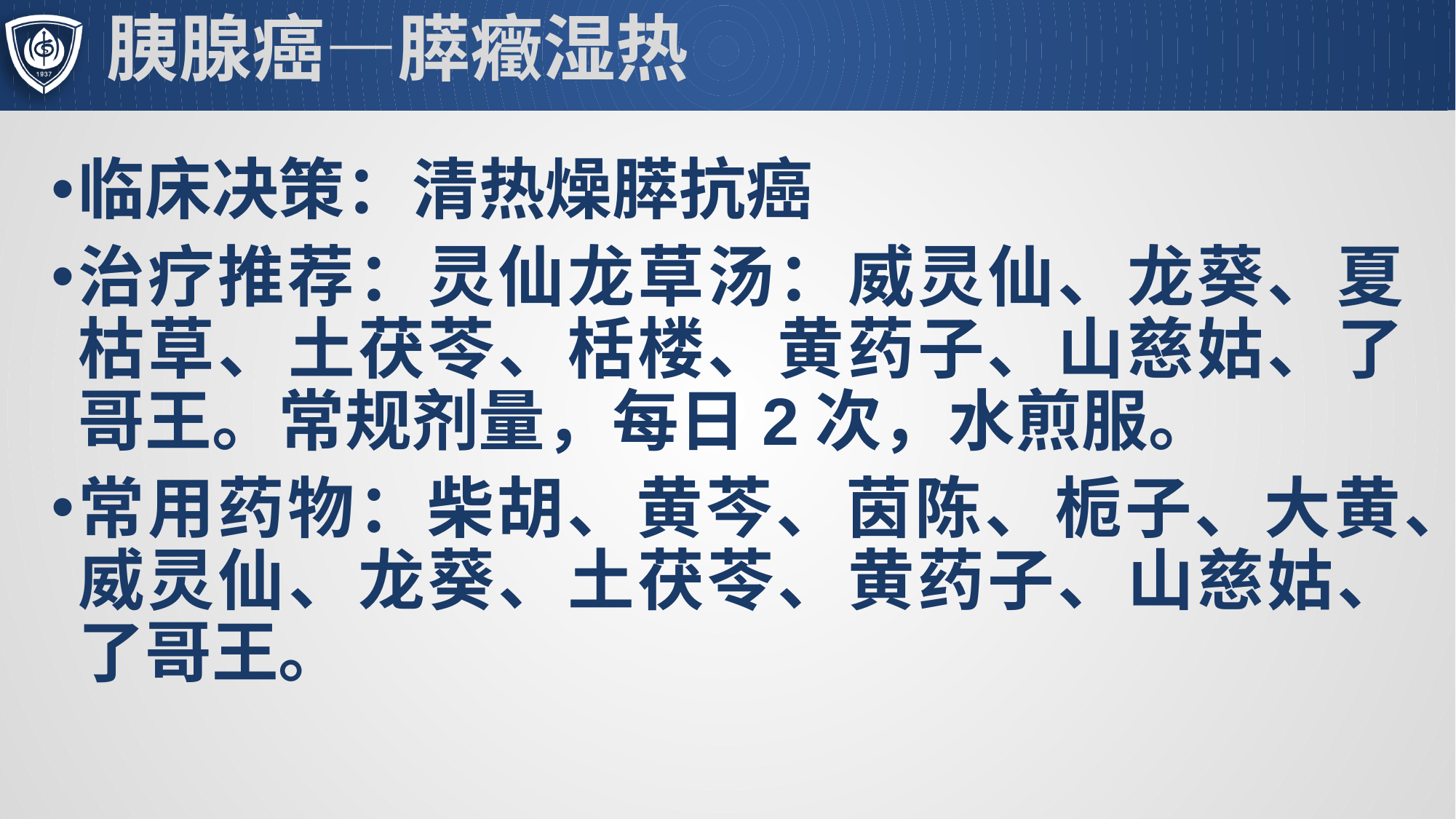

# 胰腺癌—膵癥湿热
临床决策：清热燥膵抗癌
治疗推荐：灵仙龙草汤：威灵仙、龙葵、夏枯草、土茯苓、栝楼、黄药子、山慈姑、了哥王。常规剂量，每日2次，水煎服。
常用药物：柴胡、黄芩、茵陈、栀子、大黄、威灵仙、龙葵、土茯苓、黄药子、山慈姑、了哥王。